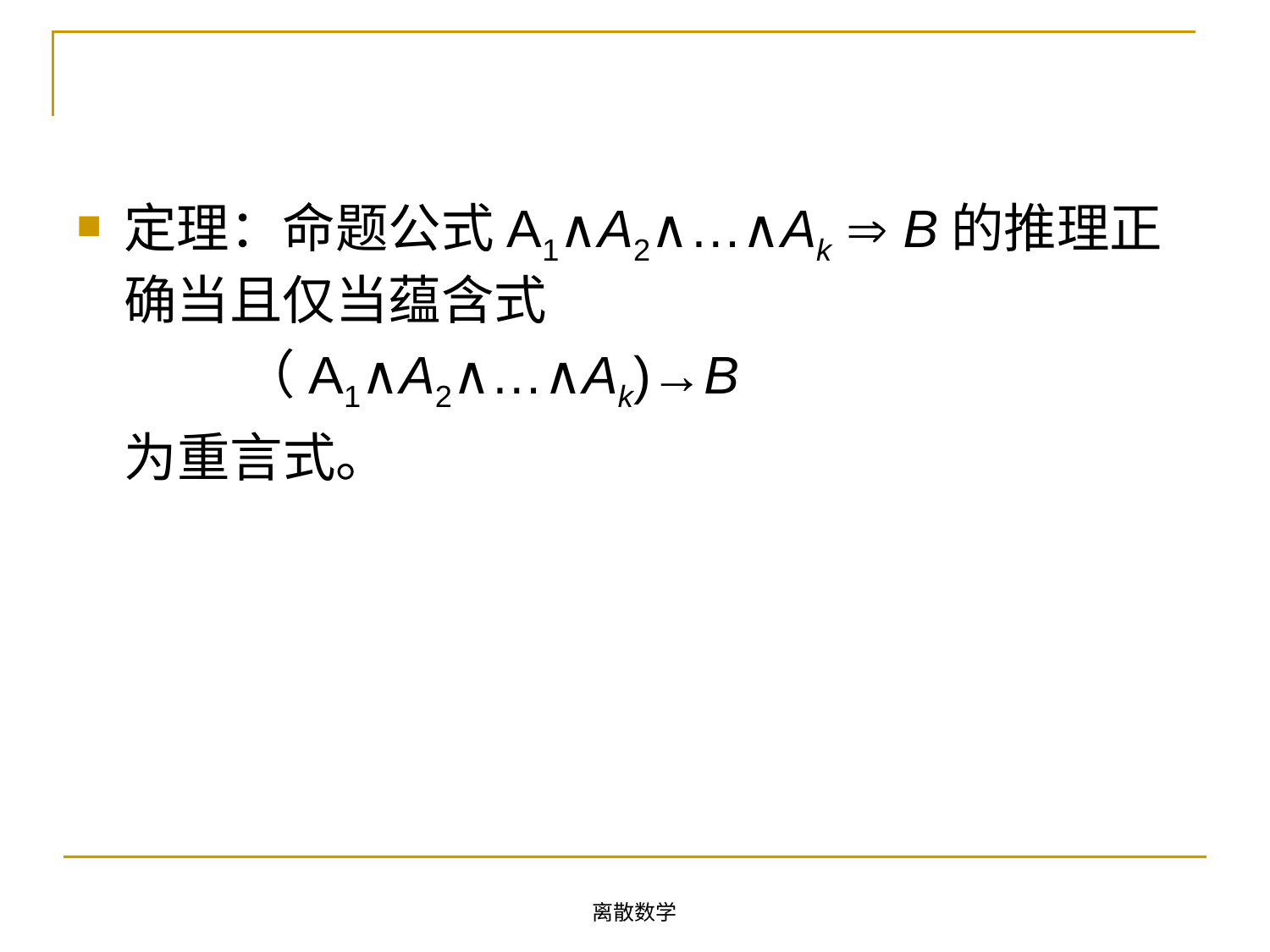

定理：命题公式A1∧A2∧…∧Ak ⇒ B的推理正确当且仅当蕴含式
             （A1∧A2∧…∧Ak)→B
   为重言式。

4
离散数学